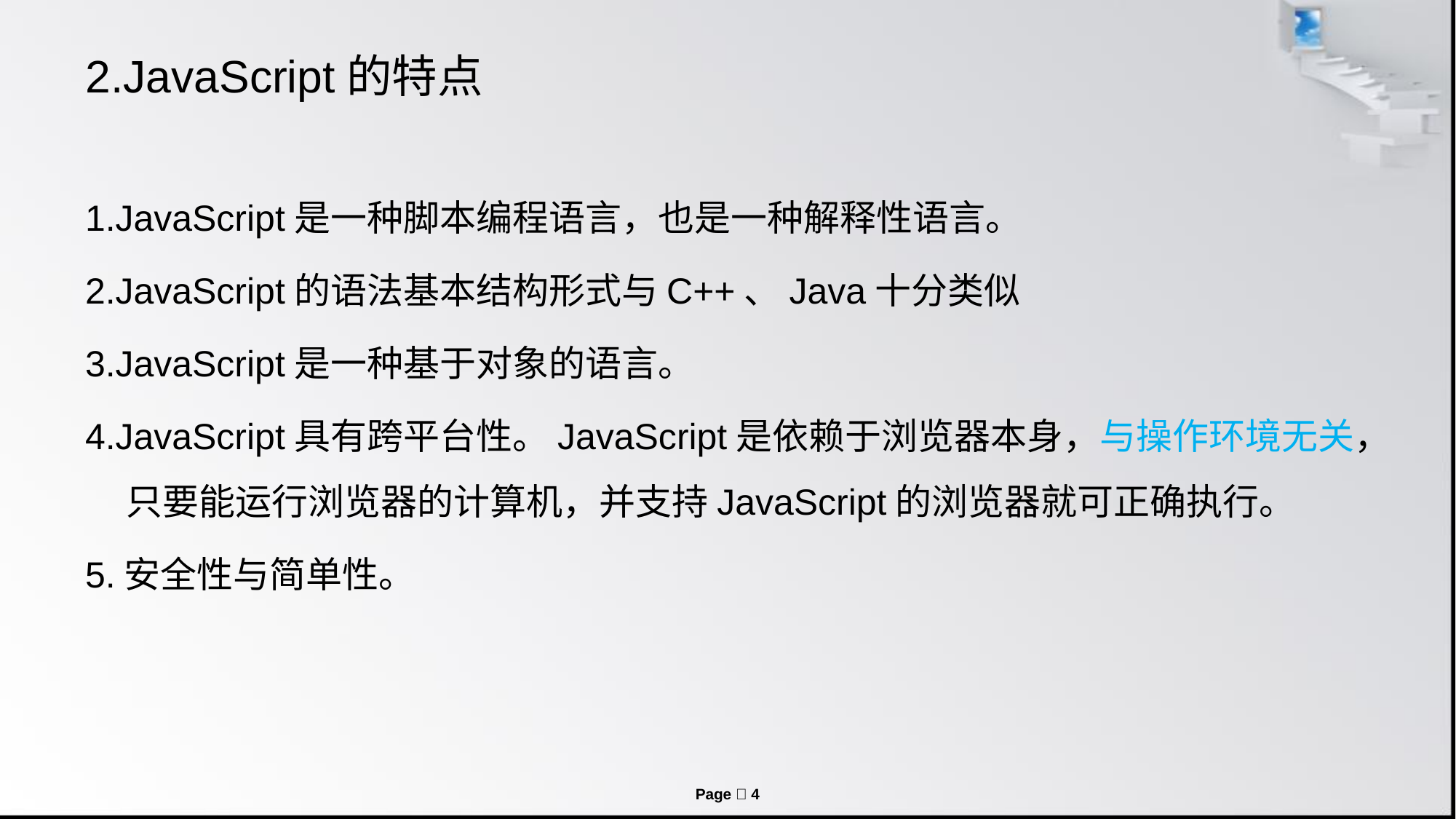

# 2.JavaScript的特点
1.JavaScript是一种脚本编程语言，也是一种解释性语言。
2.JavaScript的语法基本结构形式与C++、Java十分类似
3.JavaScript是一种基于对象的语言。
4.JavaScript具有跨平台性。JavaScript是依赖于浏览器本身，与操作环境无关，只要能运行浏览器的计算机，并支持JavaScript的浏览器就可正确执行。
5.安全性与简单性。